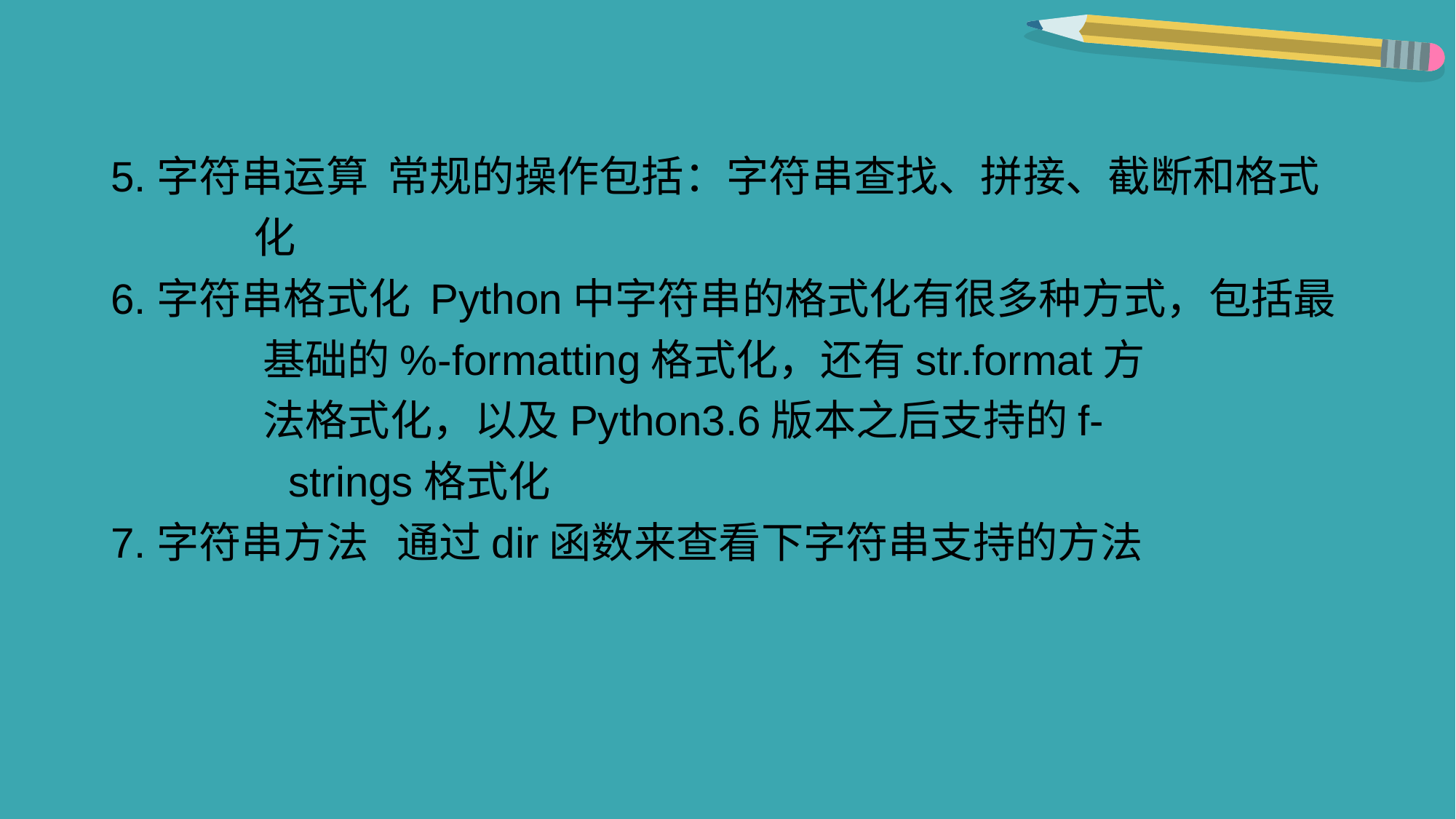

5.字符串运算  常规的操作包括：字符串查找、拼接、截断和格式
              化
6.字符串格式化 Python中字符串的格式化有很多种方式，包括最
               基础的%-formatting格式化，还有str.format方
               法格式化，以及Python3.6版本之后支持的f-
               strings格式化
7.字符串方法   通过dir函数来查看下字符串支持的方法